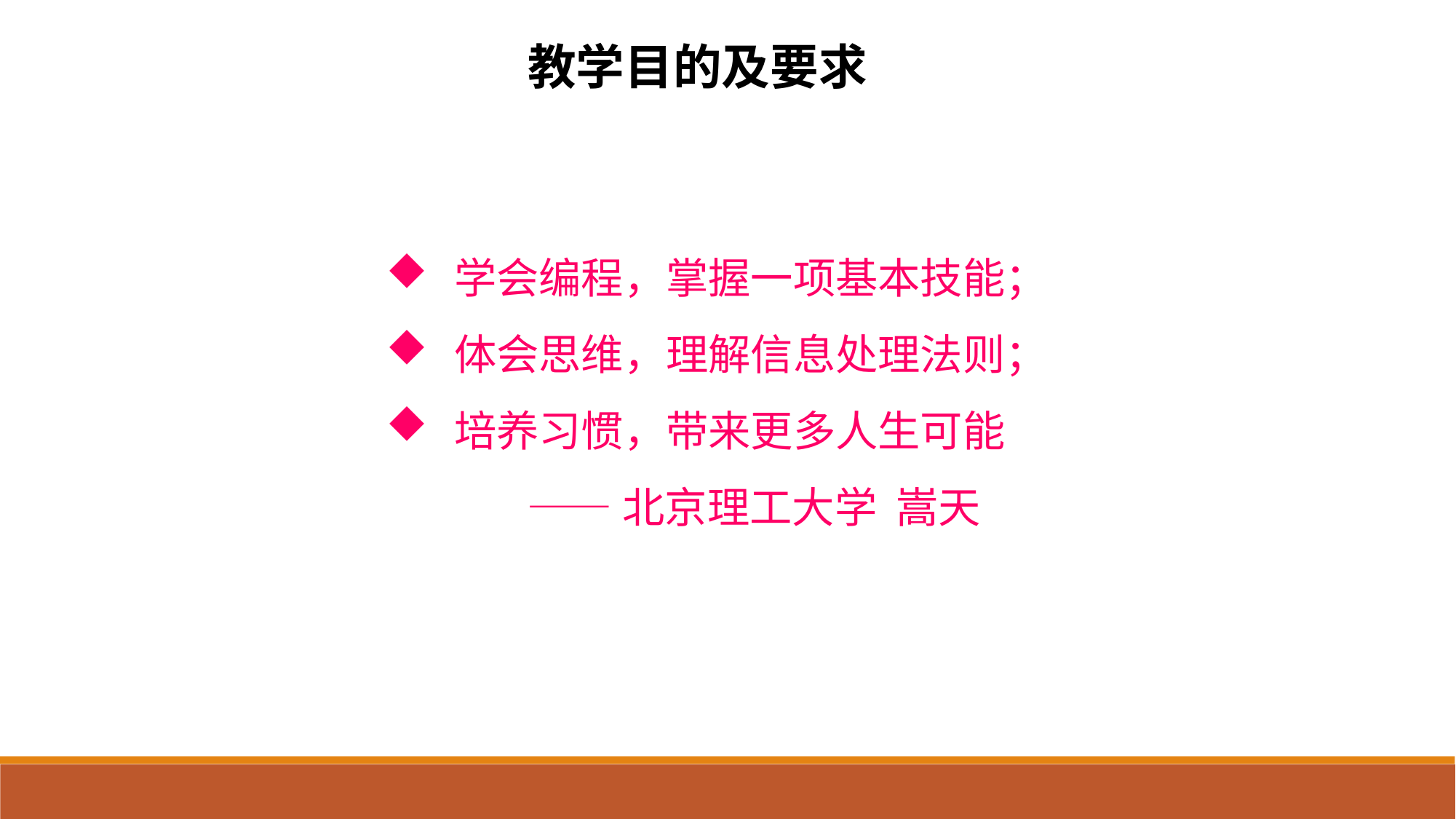

教学目的及要求
学会编程，掌握一项基本技能；
体会思维，理解信息处理法则；
培养习惯，带来更多人生可能
               ——北京理工大学  嵩天